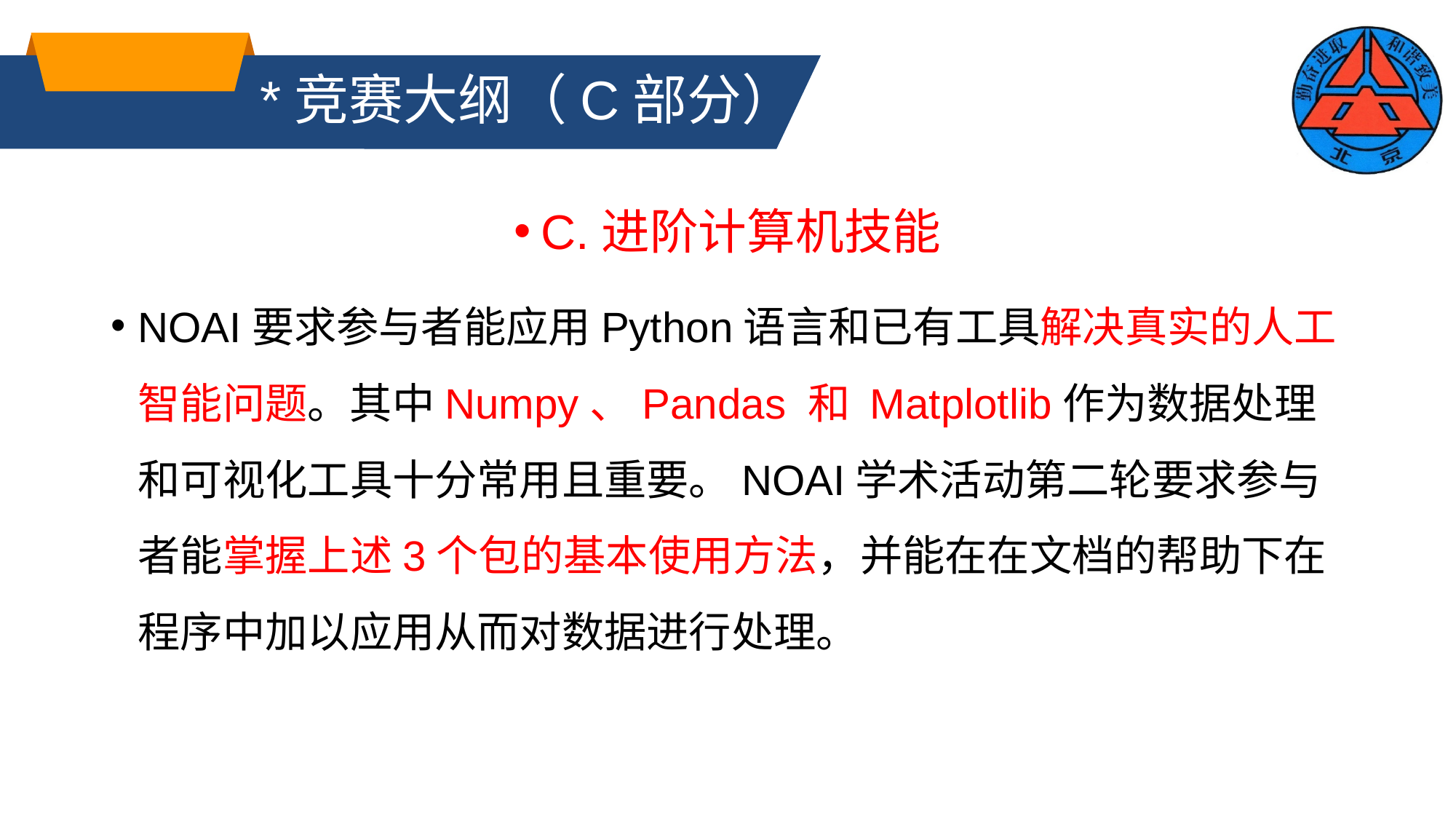

# *竞赛大纲（C部分）
C.进阶计算机技能
NOAI要求参与者能应用Python语言和已有工具解决真实的人工智能问题。其中Numpy、Pandas 和 Matplotlib作为数据处理和可视化工具十分常用且重要。NOAI学术活动第二轮要求参与者能掌握上述3个包的基本使用方法，并能在在文档的帮助下在程序中加以应用从而对数据进行处理。